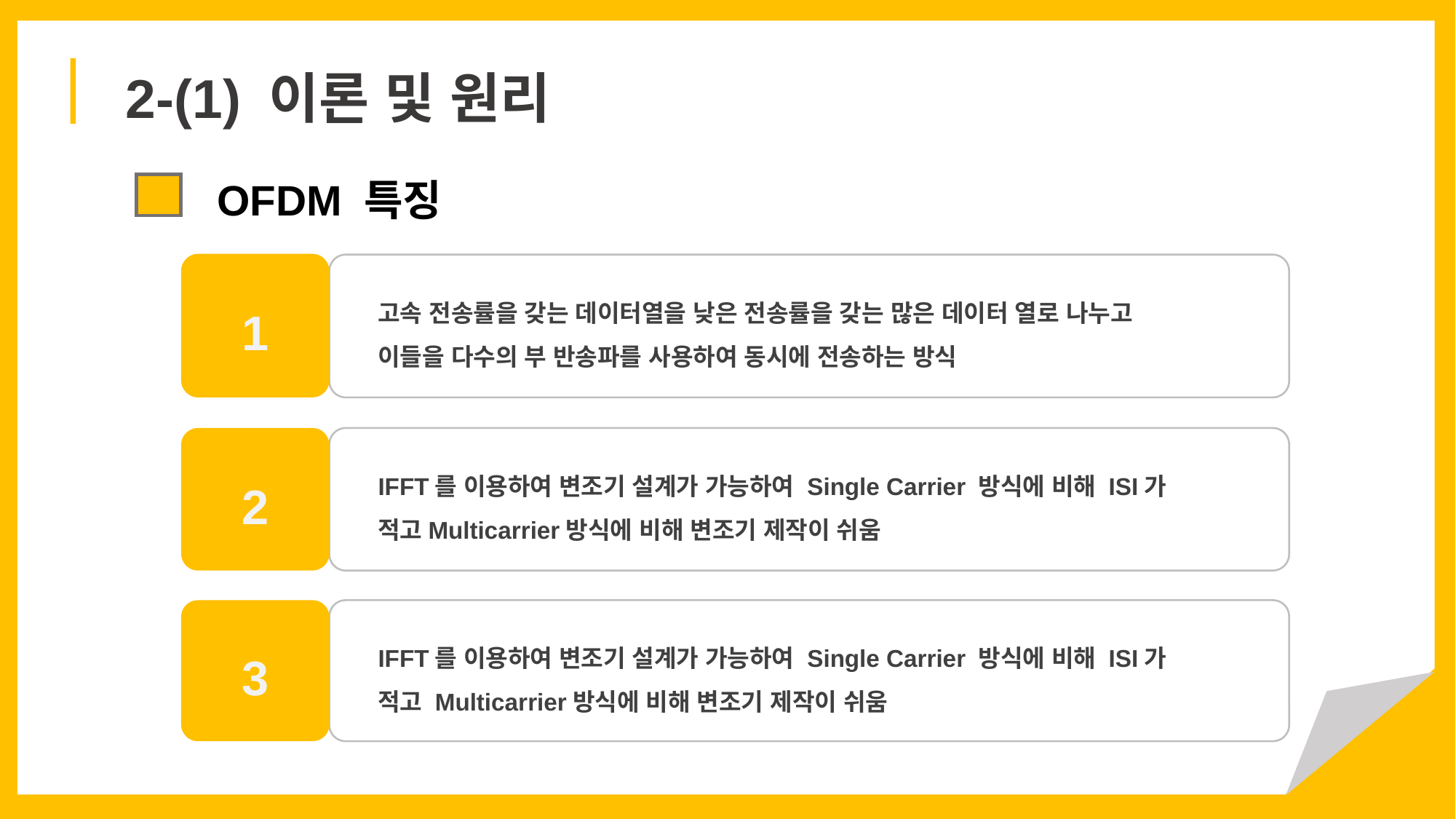

2-(1) 이론 및 원리
OFDM 특징

1

고속 전송률을 갖는 데이터열을 낮은 전송률을 갖는 많은 데이터 열로 나누고 이들을 다수의 부 반송파를 사용하여 동시에 전송하는 방식
2

IFFT를 이용하여 변조기 설계가 가능하여 Single Carrier 방식에 비해 ISI가 적고Multicarrier방식에 비해 변조기 제작이 쉬움
3

IFFT를 이용하여 변조기 설계가 가능하여 Single Carrier 방식에 비해 ISI가 적고 Multicarrier방식에 비해 변조기 제작이 쉬움